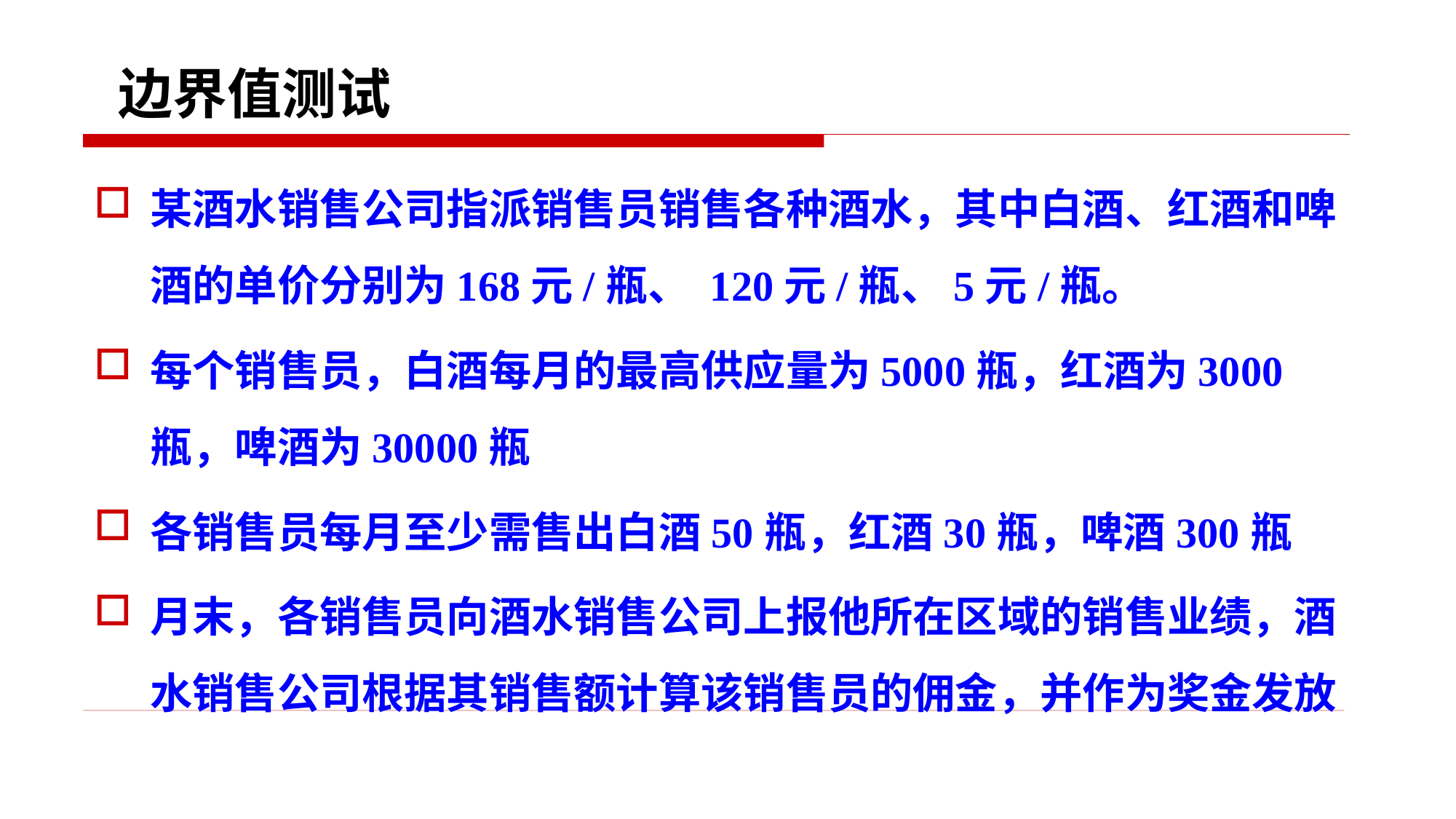

# 边界值测试
某酒水销售公司指派销售员销售各种酒水，其中白酒、红酒和啤酒的单价分别为168元/瓶、 120元/瓶、5元/瓶。
每个销售员，白酒每月的最高供应量为5000瓶，红酒为3000瓶，啤酒为30000瓶
各销售员每月至少需售出白酒50瓶，红酒30瓶，啤酒300瓶
月末，各销售员向酒水销售公司上报他所在区域的销售业绩，酒水销售公司根据其销售额计算该销售员的佣金，并作为奖金发放